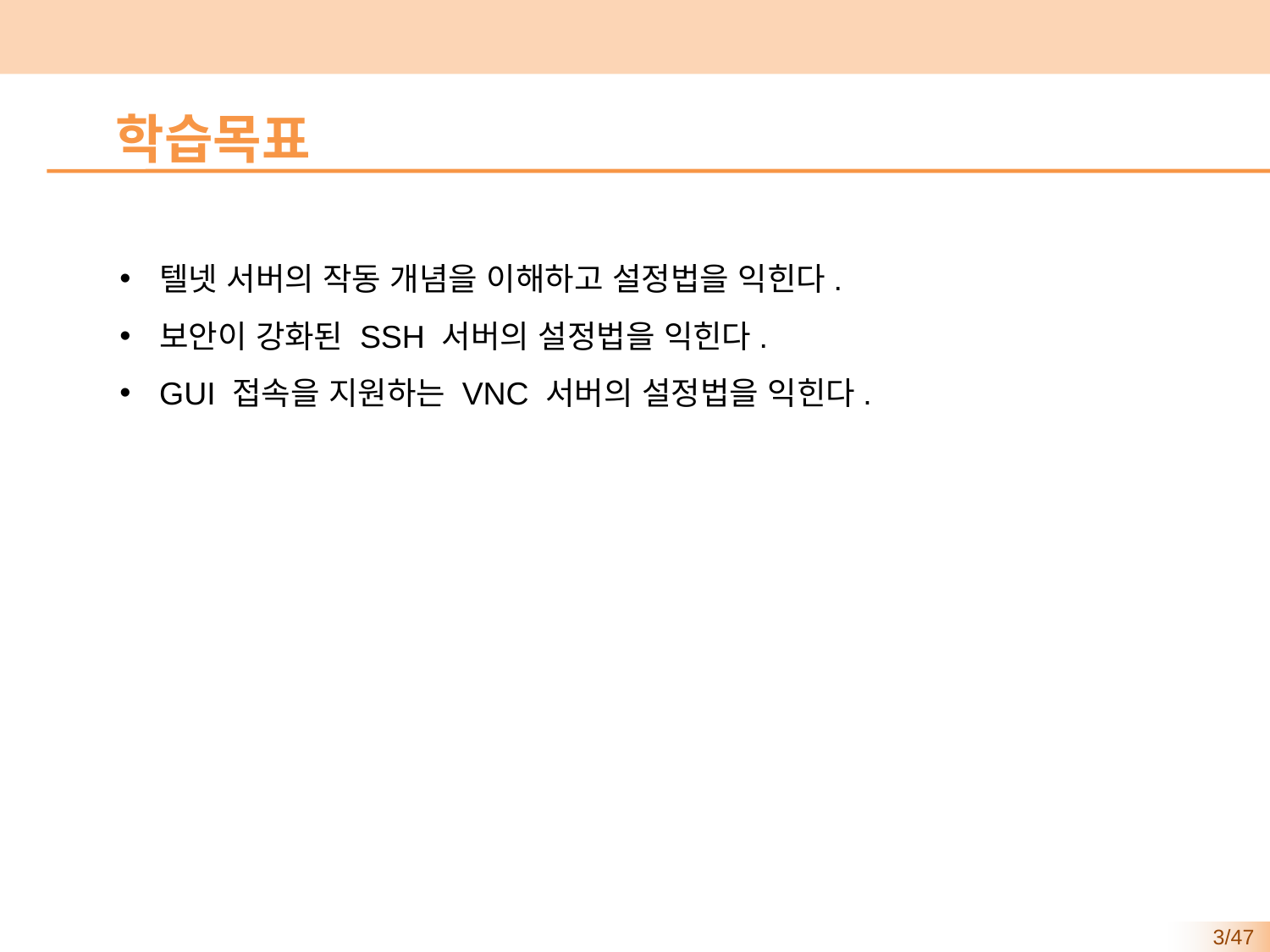

학습목표

텔넷 서버의 작동 개념을 이해하고 설정법을 익힌다.
보안이 강화된 SSH 서버의 설정법을 익힌다.
GUI 접속을 지원하는 VNC 서버의 설정법을 익힌다.